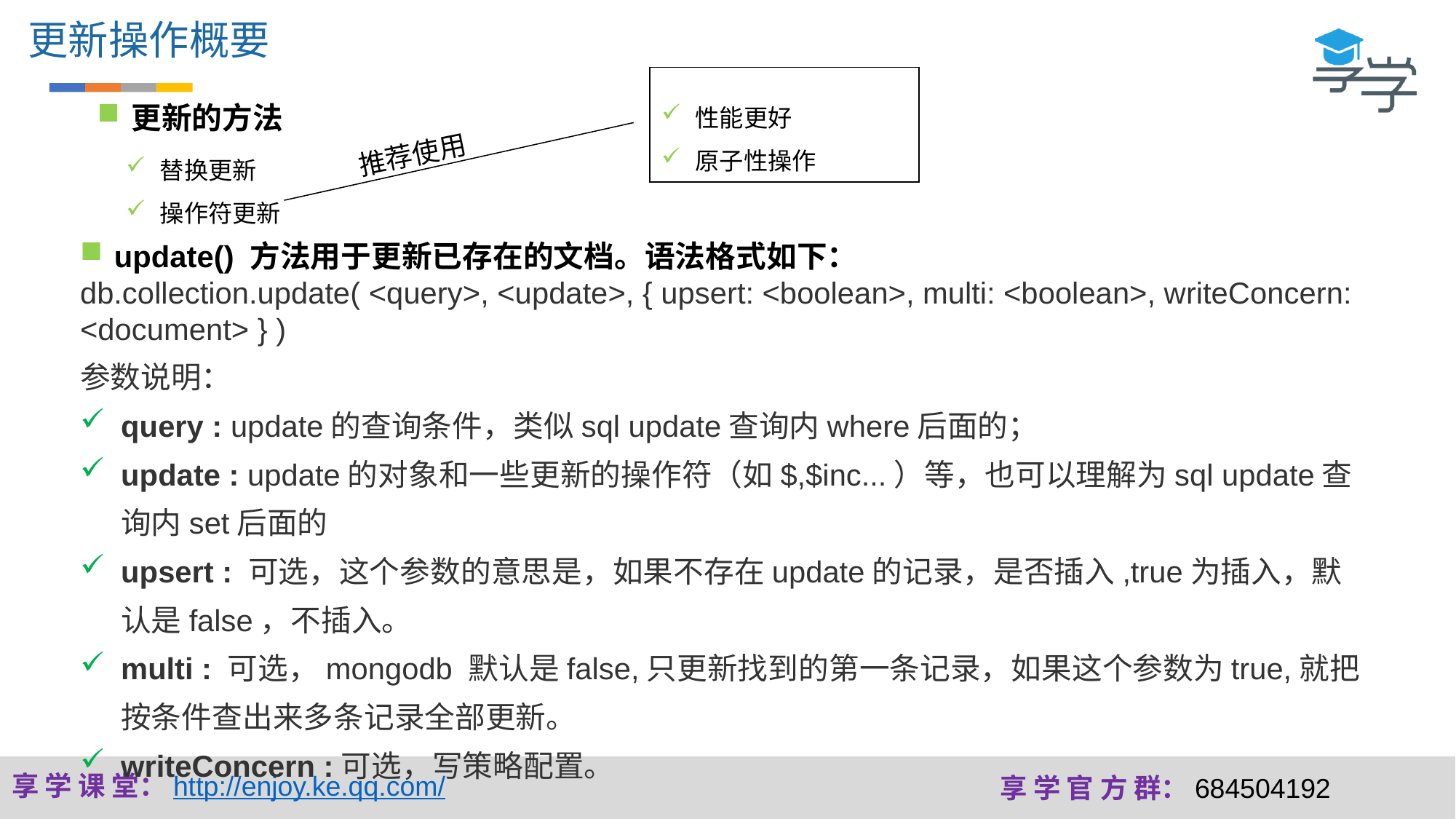

更新操作概要

更新的方法
性能更好
原子性操作

推荐使用
替换更新
操作符更新
update() 方法用于更新已存在的文档。语法格式如下：
db.collection.update( <query>, <update>, { upsert: <boolean>, multi: <boolean>, writeConcern: <document> } )
参数说明：
query : update的查询条件，类似sql update查询内where后面的；
update : update的对象和一些更新的操作符（如$,$inc...）等，也可以理解为sql update查询内set后面的
upsert : 可选，这个参数的意思是，如果不存在update的记录，是否插入,true为插入，默认是false，不插入。
multi : 可选，mongodb 默认是false,只更新找到的第一条记录，如果这个参数为true,就把按条件查出来多条记录全部更新。
writeConcern :可选，写策略配置。